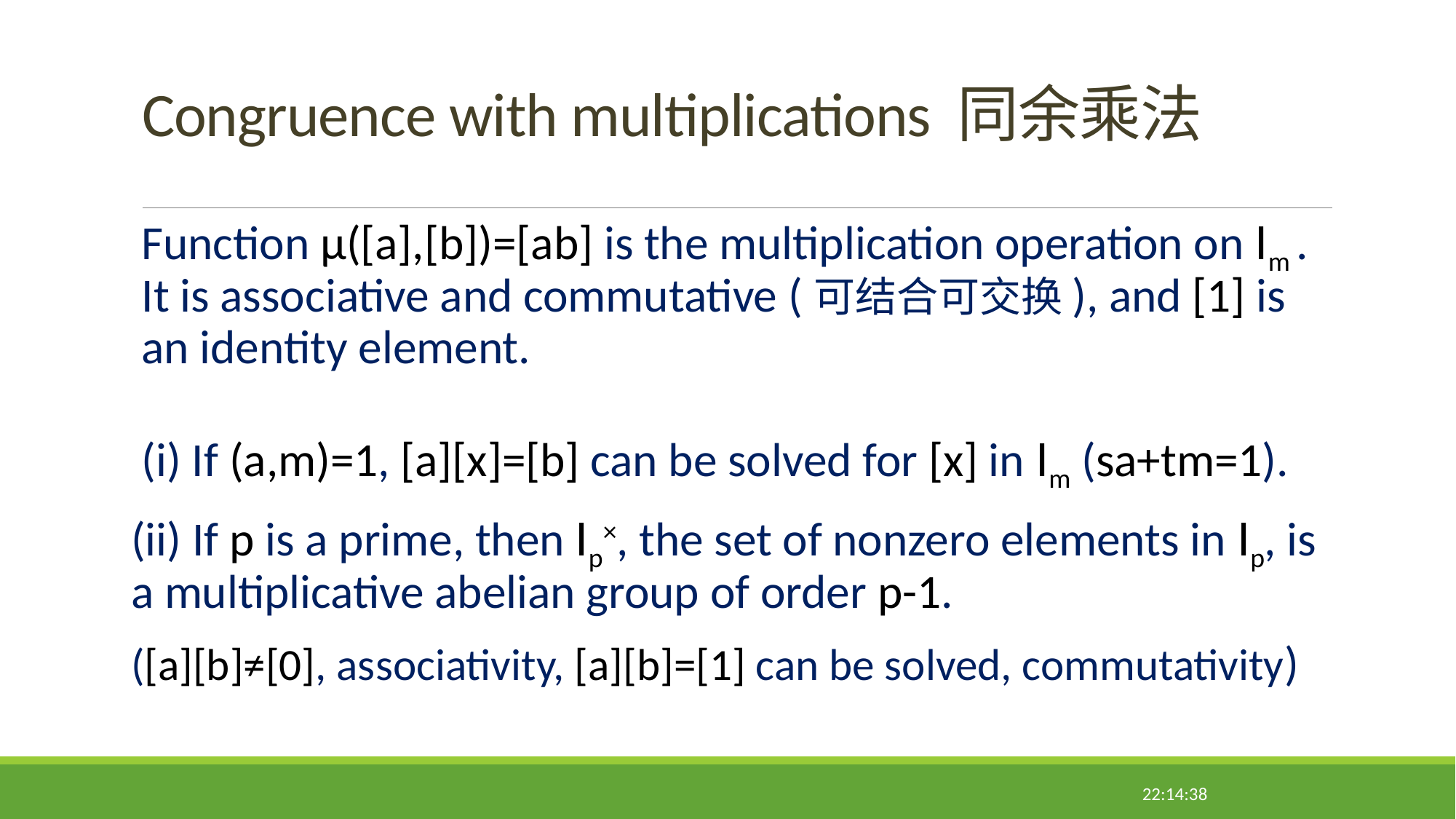

# Congruence with multiplications 同余乘法
Function μ([a],[b])=[ab] is the multiplication operation on Im . It is associative and commutative (可结合可交换), and [1] is an identity element.

(i) If (a,m)=1, [a][x]=[b] can be solved for [x] in Im (sa+tm=1).
(ii) If p is a prime, then Ip×, the set of nonzero elements in Ip, is a multiplicative abelian group of order p-1.
([a][b]≠[0], associativity, [a][b]=[1] can be solved, commutativity)

22:14:38